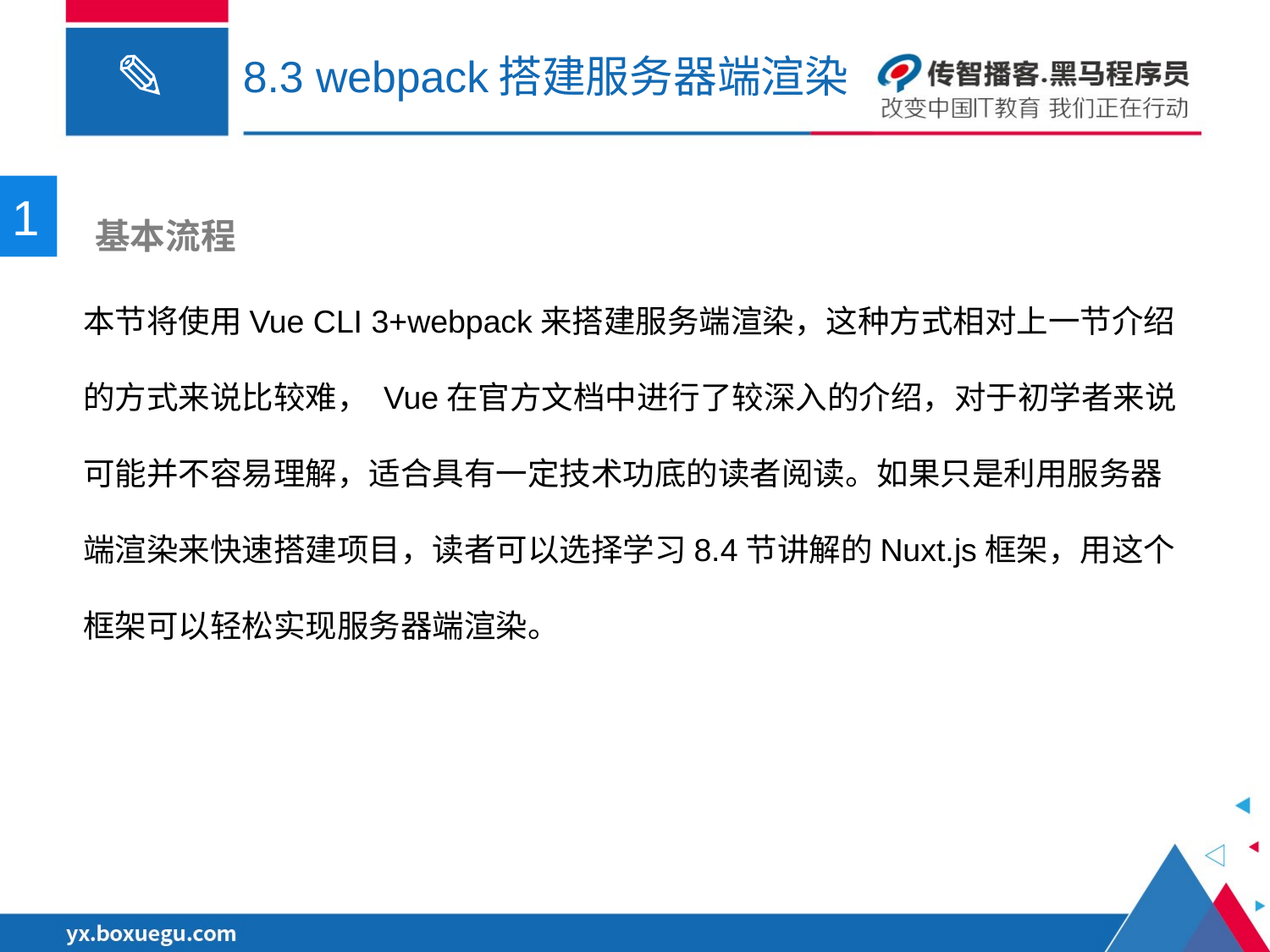

# 8.3 webpack搭建服务器端渲染

1
  基本流程
本节将使用Vue CLI 3+webpack来搭建服务端渲染，这种方式相对上一节介绍的方式来说比较难， Vue在官方文档中进行了较深入的介绍，对于初学者来说可能并不容易理解，适合具有一定技术功底的读者阅读。如果只是利用服务器端渲染来快速搭建项目，读者可以选择学习8.4节讲解的Nuxt.js框架，用这个框架可以轻松实现服务器端渲染。